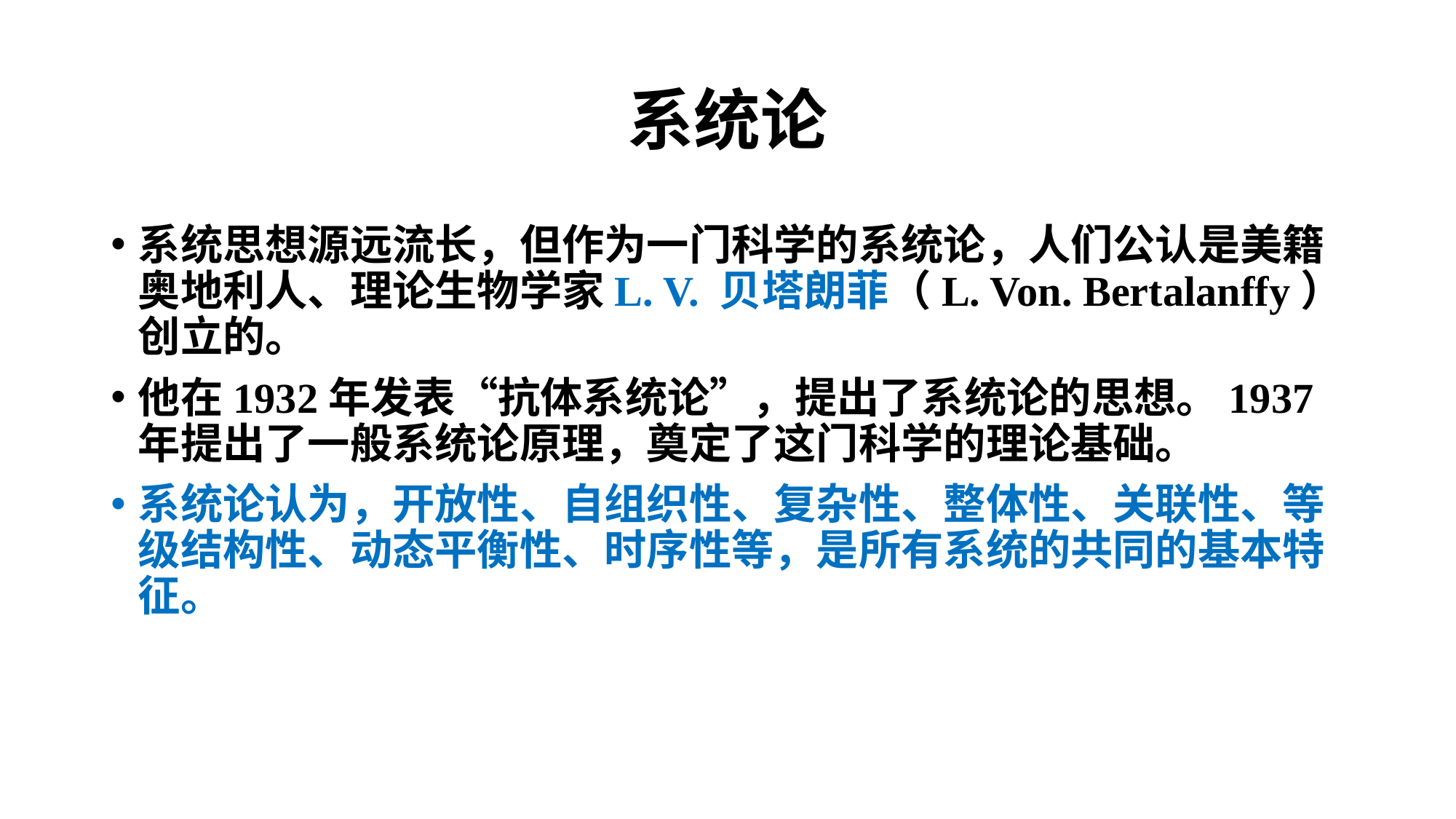

# 系统论
系统思想源远流长，但作为一门科学的系统论，人们公认是美籍奥地利人、理论生物学家L. V. 贝塔朗菲（L. Von. Bertalanffy）创立的。
他在1932年发表“抗体系统论”，提出了系统论的思想。1937年提出了一般系统论原理，奠定了这门科学的理论基础。
系统论认为，开放性、自组织性、复杂性、整体性、关联性、等级结构性、动态平衡性、时序性等，是所有系统的共同的基本特征。